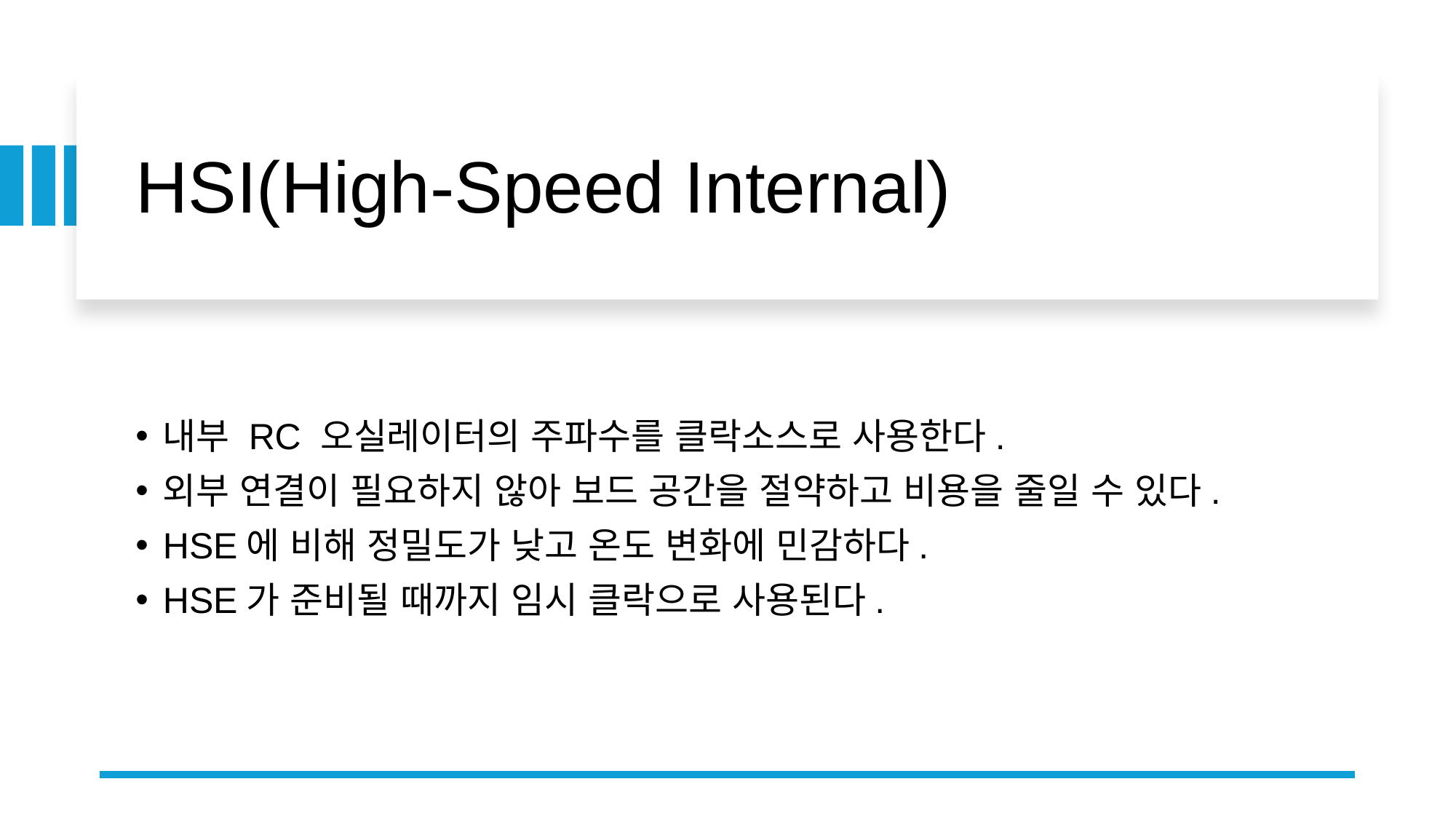

# HSI(High-Speed Internal)

내부 RC 오실레이터의 주파수를 클락소스로 사용한다.
외부 연결이 필요하지 않아 보드 공간을 절약하고 비용을 줄일 수 있다.
HSE에 비해 정밀도가 낮고 온도 변화에 민감하다.
HSE가 준비될 때까지 임시 클락으로 사용된다.